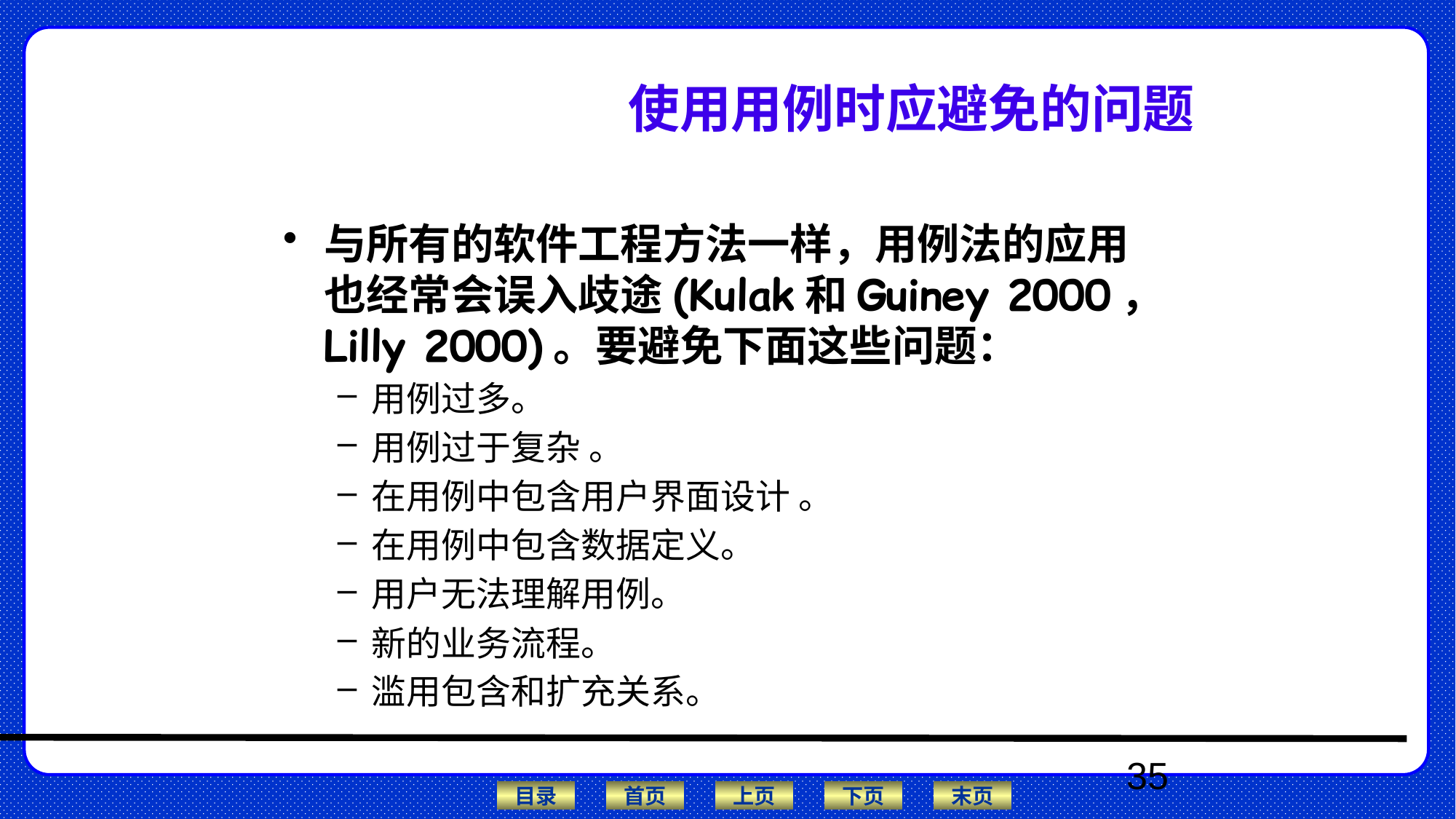

# 使用用例时应避免的问题
与所有的软件工程方法一样，用例法的应用也经常会误入歧途(Kulak和Guiney 2000，Lilly 2000)。要避免下面这些问题：
用例过多。
用例过于复杂 。
在用例中包含用户界面设计 。
在用例中包含数据定义。
用户无法理解用例。
新的业务流程。
滥用包含和扩充关系。
35